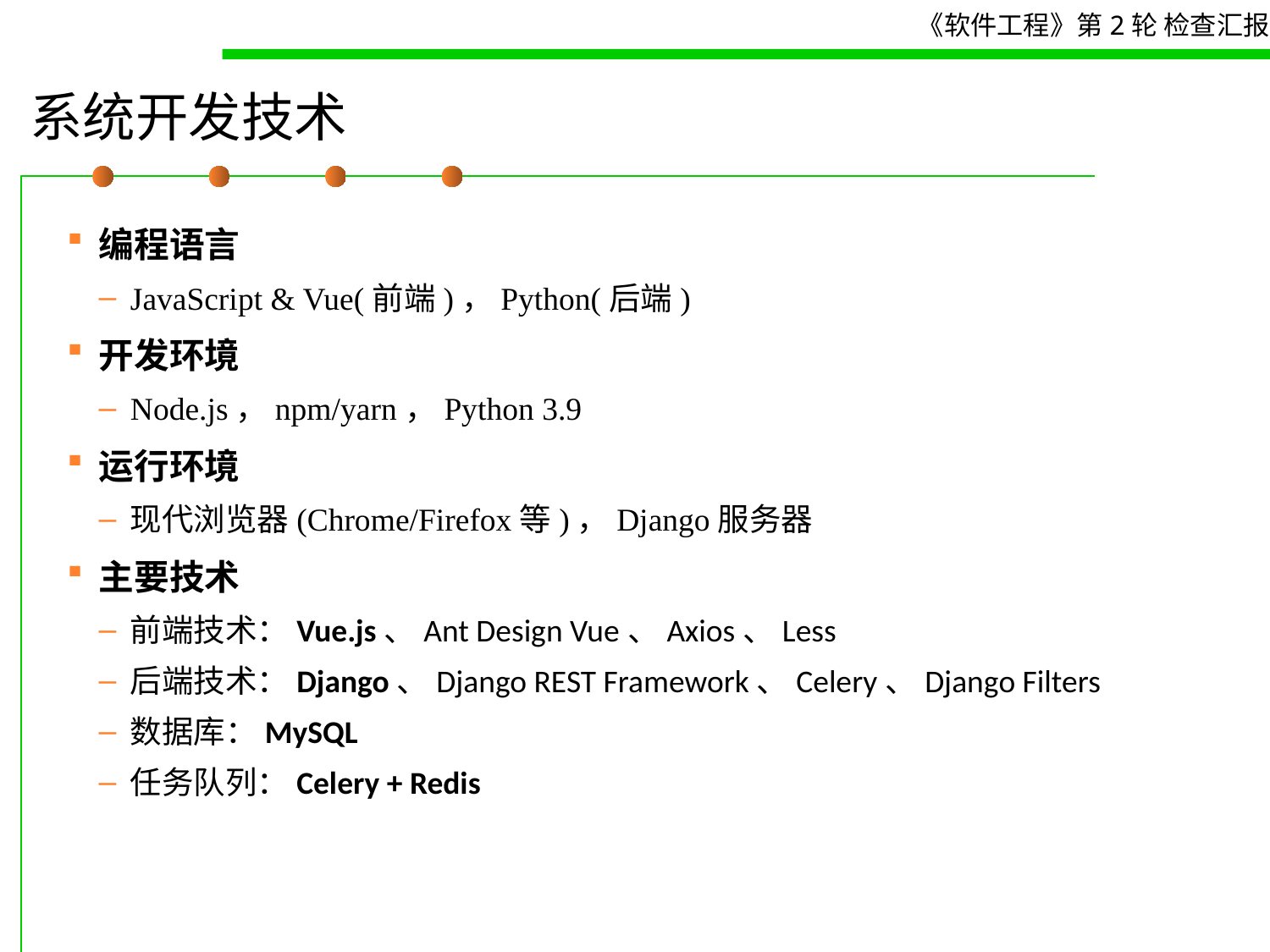

# 系统开发技术
编程语言
JavaScript & Vue(前端)，Python(后端)
开发环境
Node.js，npm/yarn，Python 3.9
运行环境
现代浏览器(Chrome/Firefox等)，Django服务器
主要技术
前端技术：Vue.js、Ant Design Vue、Axios、Less
后端技术：Django、Django REST Framework、Celery、Django Filters
数据库：MySQL
任务队列：Celery + Redis